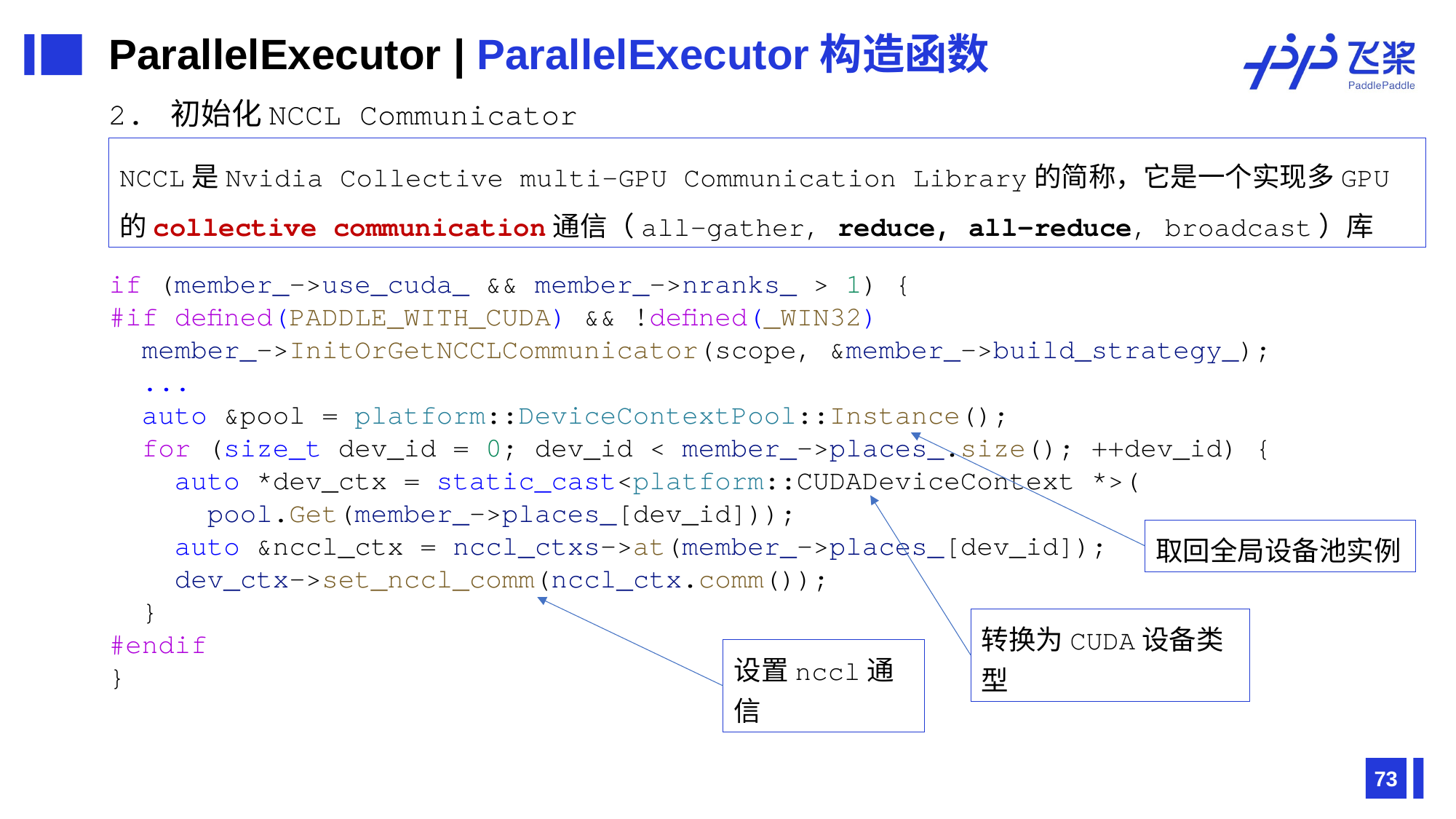

ParallelExecutor | ParallelExecutor构造函数
2. 初始化NCCL Communicator
NCCL是Nvidia Collective multi-GPU Communication Library的简称，它是一个实现多GPU的collective communication通信（all-gather, reduce, all-reduce, broadcast）库
if (member_->use_cuda_ && member_->nranks_ > 1) {
#if defined(PADDLE_WITH_CUDA) && !defined(_WIN32)
  member_->InitOrGetNCCLCommunicator(scope, &member_->build_strategy_);
  ...
  auto &pool = platform::DeviceContextPool::Instance();
  for (size_t dev_id = 0; dev_id < member_->places_.size(); ++dev_id) {
    auto *dev_ctx = static_cast<platform::CUDADeviceContext *>(
      pool.Get(member_->places_[dev_id]));
    auto &nccl_ctx = nccl_ctxs->at(member_->places_[dev_id]);
    dev_ctx->set_nccl_comm(nccl_ctx.comm());
  }
#endif
}
取回全局设备池实例
转换为CUDA设备类型
设置nccl通信
73